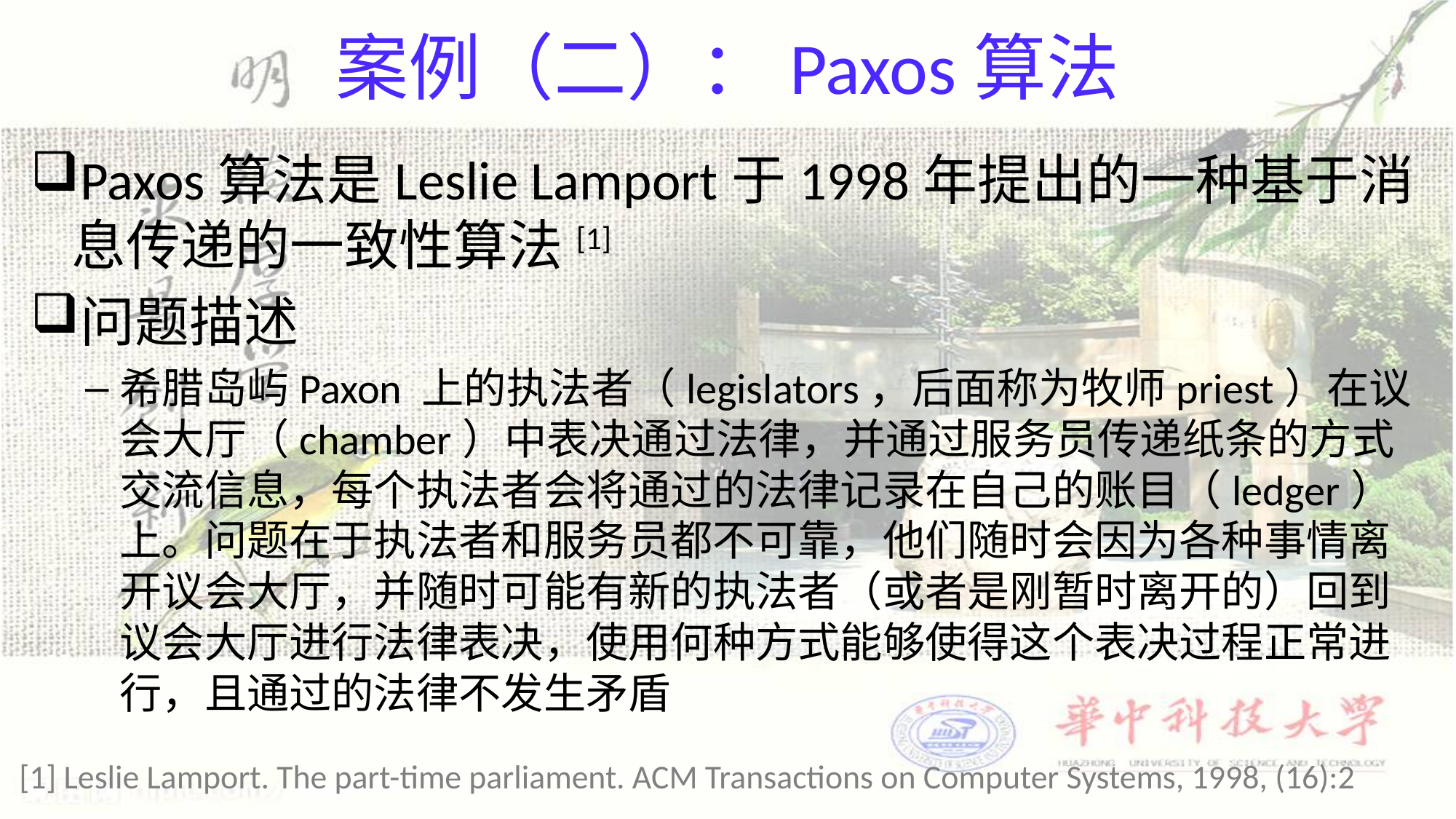

# 案例（二）：Paxos算法
Paxos算法是Leslie Lamport于1998年提出的一种基于消息传递的一致性算法[1]
问题描述
希腊岛屿Paxon 上的执法者（legislators，后面称为牧师priest）在议会大厅（chamber）中表决通过法律，并通过服务员传递纸条的方式交流信息，每个执法者会将通过的法律记录在自己的账目（ledger）上。问题在于执法者和服务员都不可靠，他们随时会因为各种事情离开议会大厅，并随时可能有新的执法者（或者是刚暂时离开的）回到议会大厅进行法律表决，使用何种方式能够使得这个表决过程正常进行，且通过的法律不发生矛盾
[1] Leslie Lamport. The part-time parliament. ACM Transactions on Computer Systems, 1998, (16):2